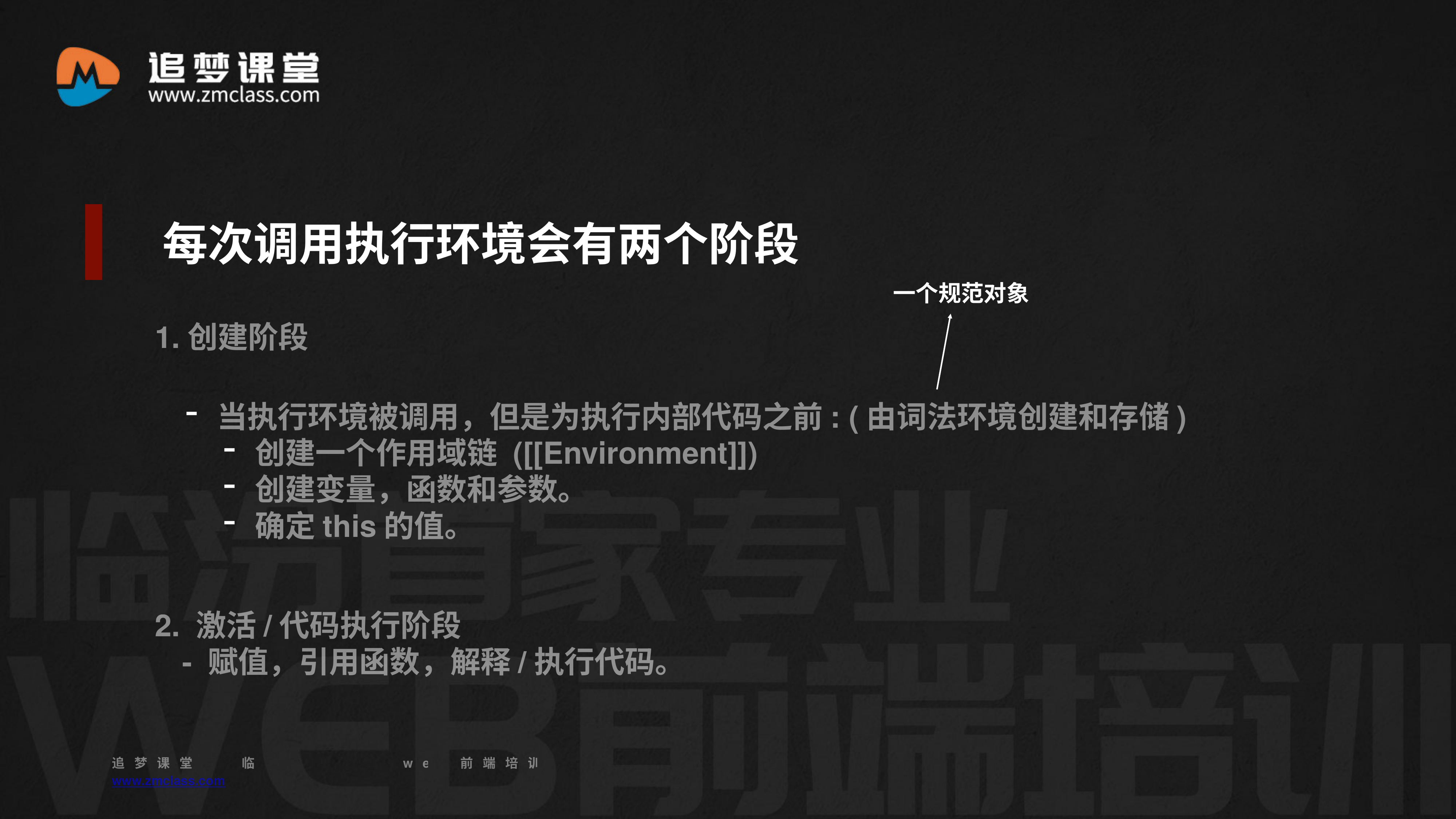

每次调用执行环境会有两个阶段
一个规范对象
1.创建阶段

当执行环境被调用，但是为执行内部代码之前: (由词法环境创建和存储)
创建一个作用域链 ([[Environment]])
创建变量，函数和参数。
确定this的值。
2. 激活/代码执行阶段
- 赋值，引用函数，解释/执行代码。
追梦课堂   临汾首家专业的web前端培训机构                                                          www.zmclass.com
45